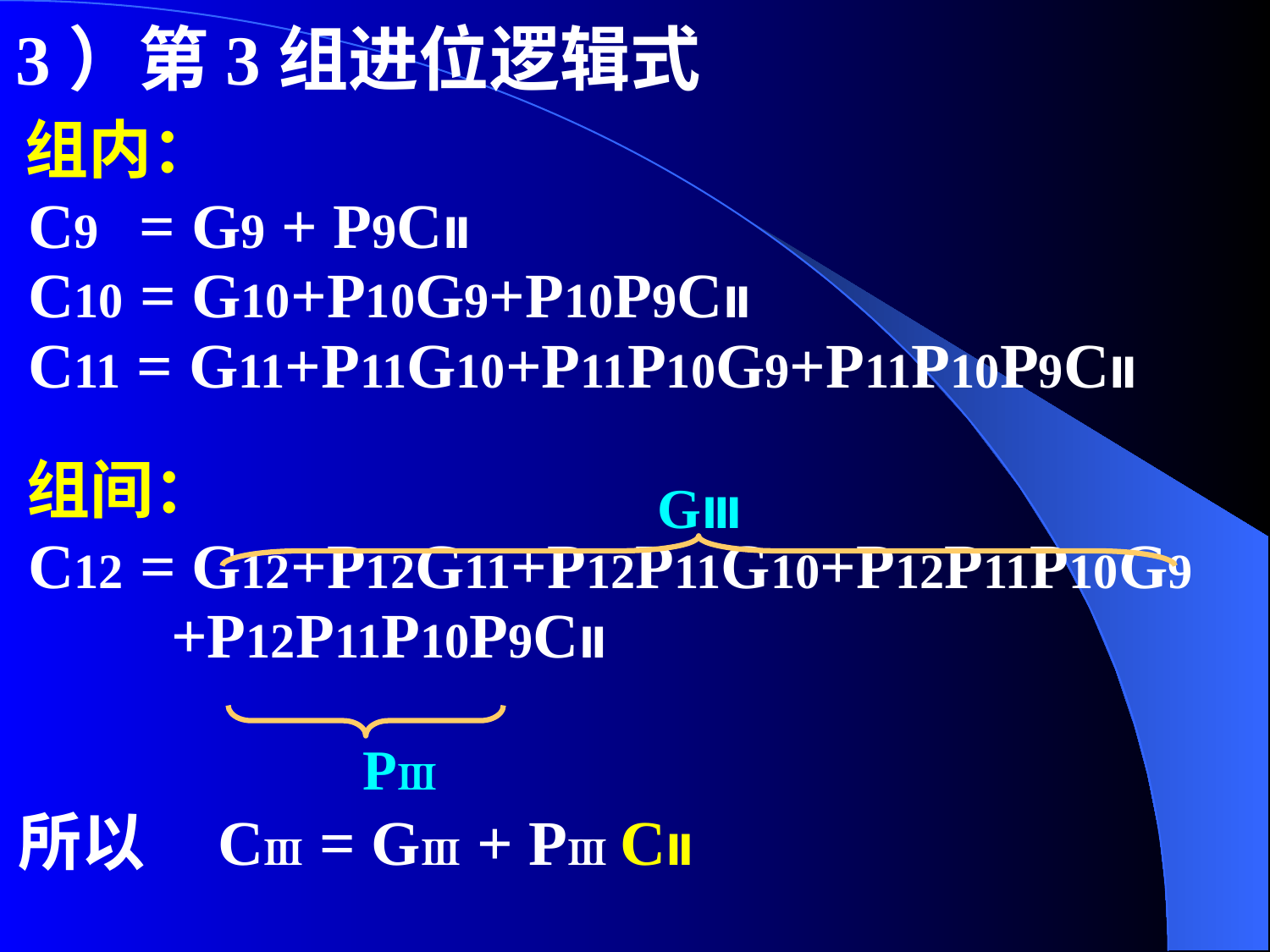

3）第3组进位逻辑式
  组内：
   C9   = G9 + P9CⅡ
   C10 = G10+P10G9+P10P9CⅡ
   C11 = G11+P11G10+P11P10G9+P11P10P9CⅡ

   组间：
   C12 = G12+P12G11+P12P11G10+P12P11P10G9
            +P12P11P10P9CⅡ

GⅢ

PⅢ
所以    CⅢ = GⅢ + PⅢ CⅡ